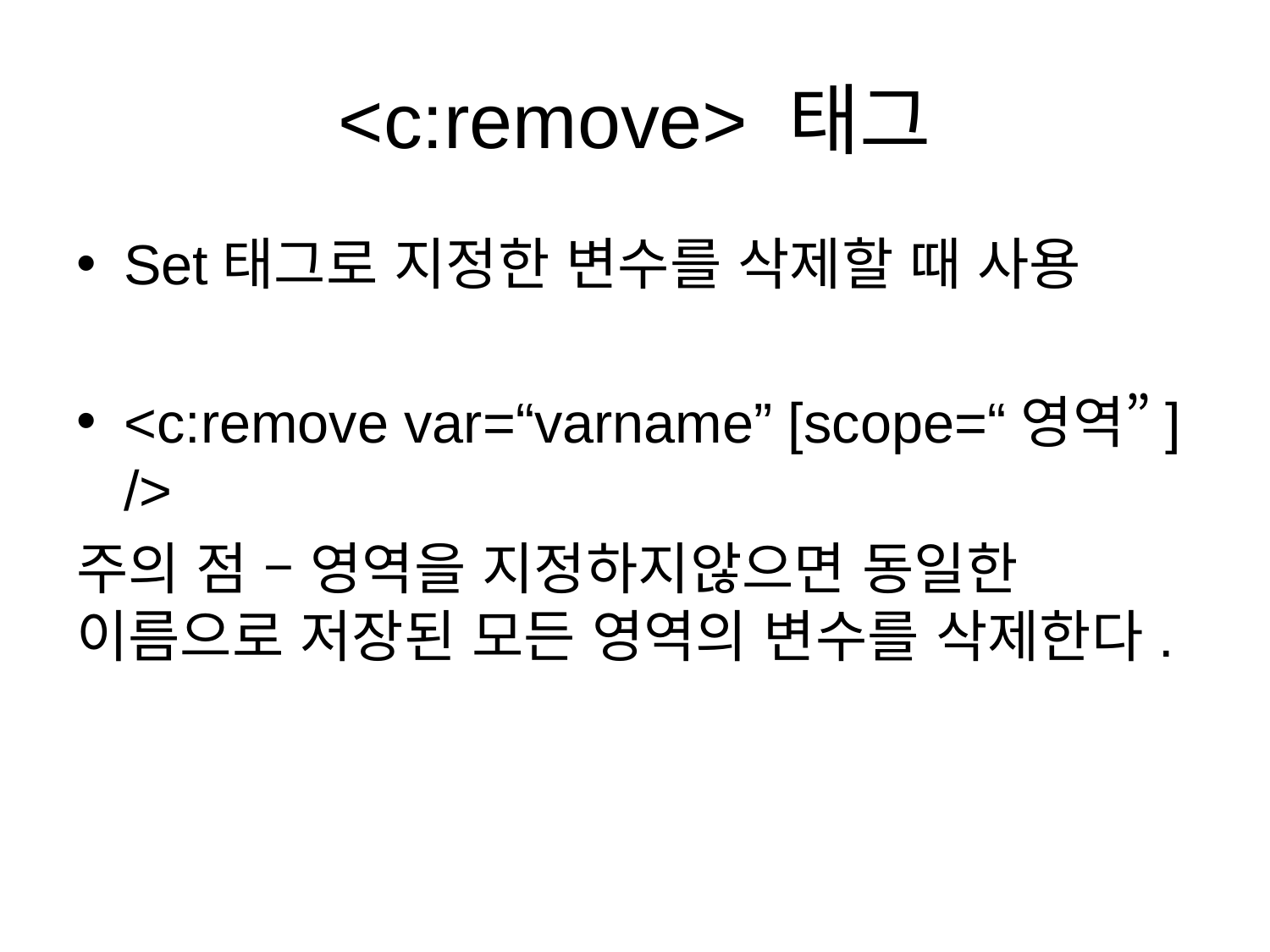

# <c:remove> 태그
Set태그로 지정한 변수를 삭제할 때 사용

<c:remove var=“varname” [scope=“영역”] />
주의 점 – 영역을 지정하지않으면 동일한 이름으로 저장된 모든 영역의 변수를 삭제한다.